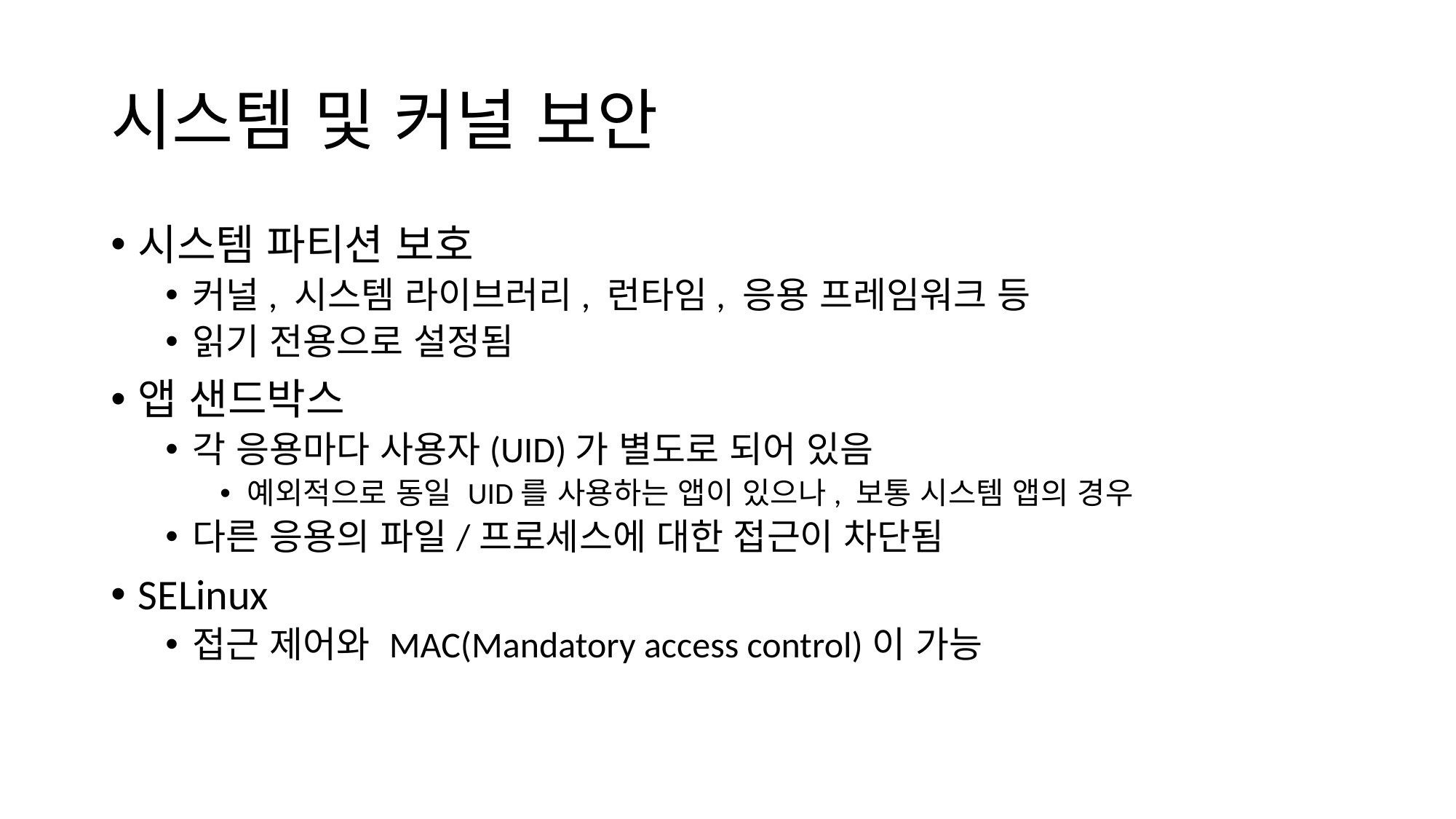

# 시스템 및 커널 보안
시스템 파티션 보호
커널, 시스템 라이브러리, 런타임, 응용 프레임워크 등
읽기 전용으로 설정됨
앱 샌드박스
각 응용마다 사용자(UID)가 별도로 되어 있음
예외적으로 동일 UID를 사용하는 앱이 있으나, 보통 시스템 앱의 경우
다른 응용의 파일/프로세스에 대한 접근이 차단됨
SELinux
접근 제어와 MAC(Mandatory access control)이 가능